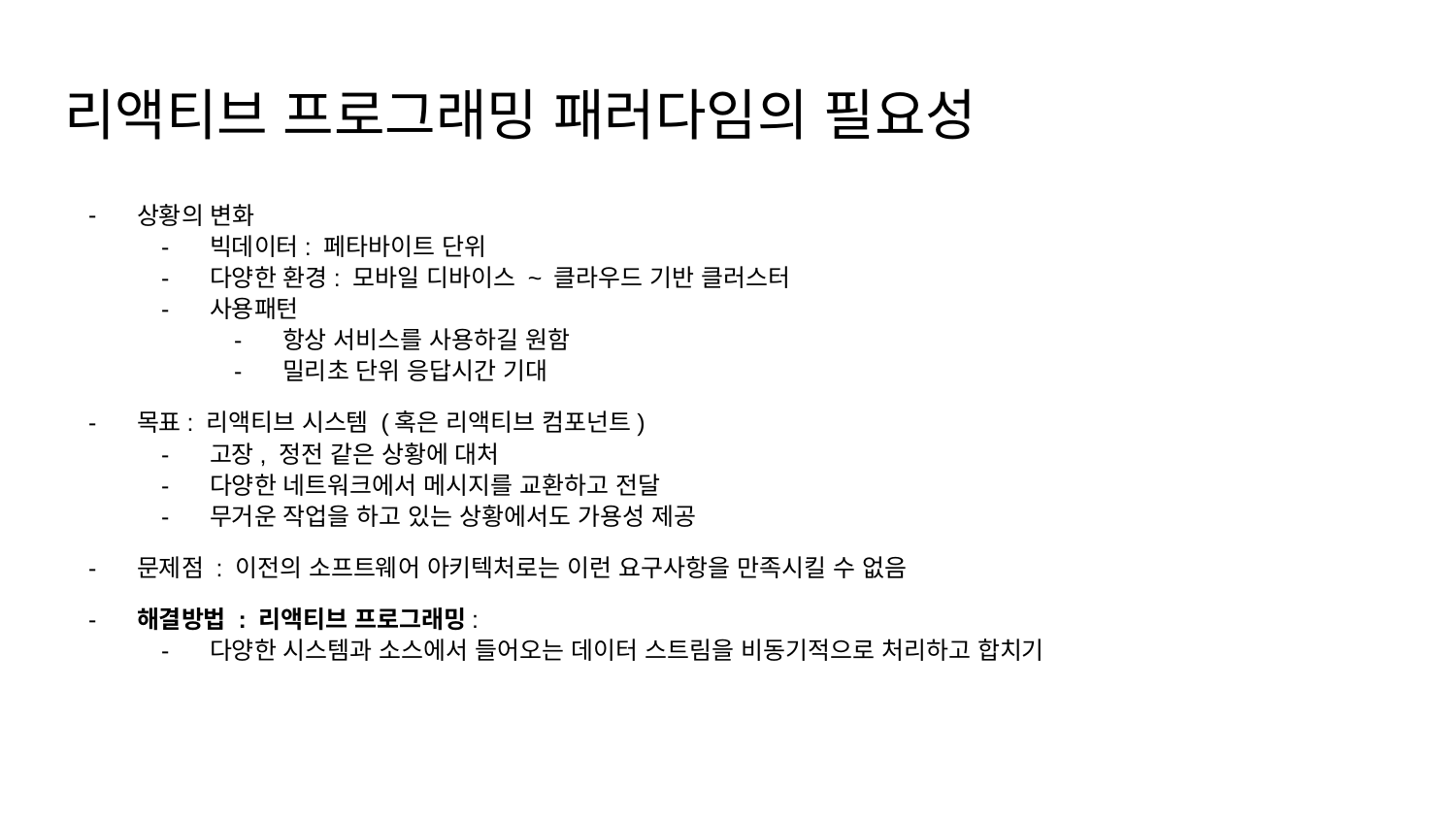

# 리액티브 프로그래밍 패러다임의 필요성
상황의 변화
빅데이터: 페타바이트 단위
다양한 환경: 모바일 디바이스 ~ 클라우드 기반 클러스터
사용패턴
항상 서비스를 사용하길 원함
밀리초 단위 응답시간 기대
목표: 리액티브 시스템 (혹은 리액티브 컴포넌트)
고장, 정전 같은 상황에 대처
다양한 네트워크에서 메시지를 교환하고 전달
무거운 작업을 하고 있는 상황에서도 가용성 제공
문제점 : 이전의 소프트웨어 아키텍처로는 이런 요구사항을 만족시킬 수 없음
해결방법 : 리액티브 프로그래밍:
다양한 시스템과 소스에서 들어오는 데이터 스트림을 비동기적으로 처리하고 합치기